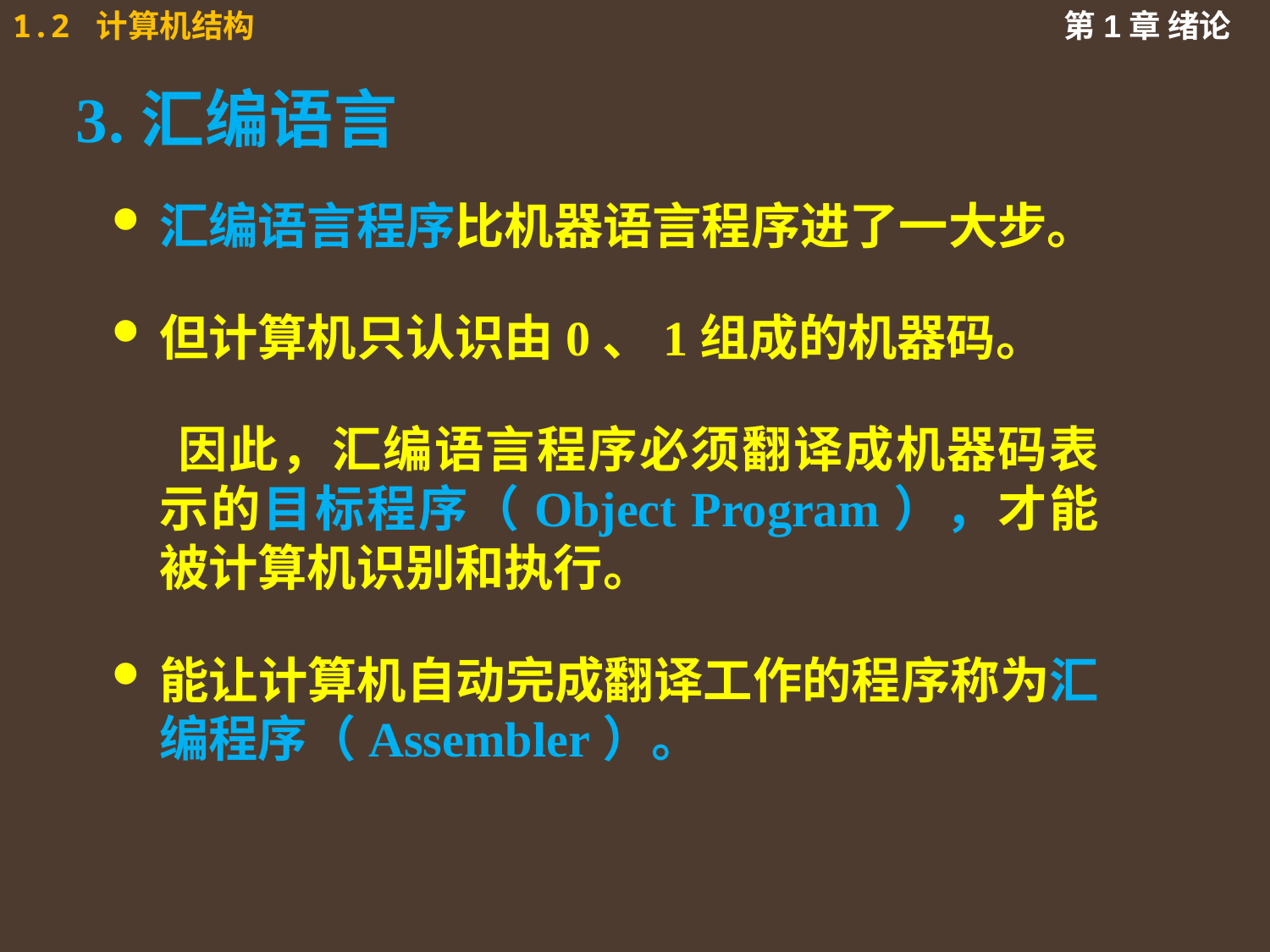

# 3.汇编语言
汇编语言程序比机器语言程序进了一大步。
但计算机只认识由0、1组成的机器码。
    因此，汇编语言程序必须翻译成机器码表示的目标程序（Object Program），才能被计算机识别和执行。
能让计算机自动完成翻译工作的程序称为汇编程序（Assembler）。